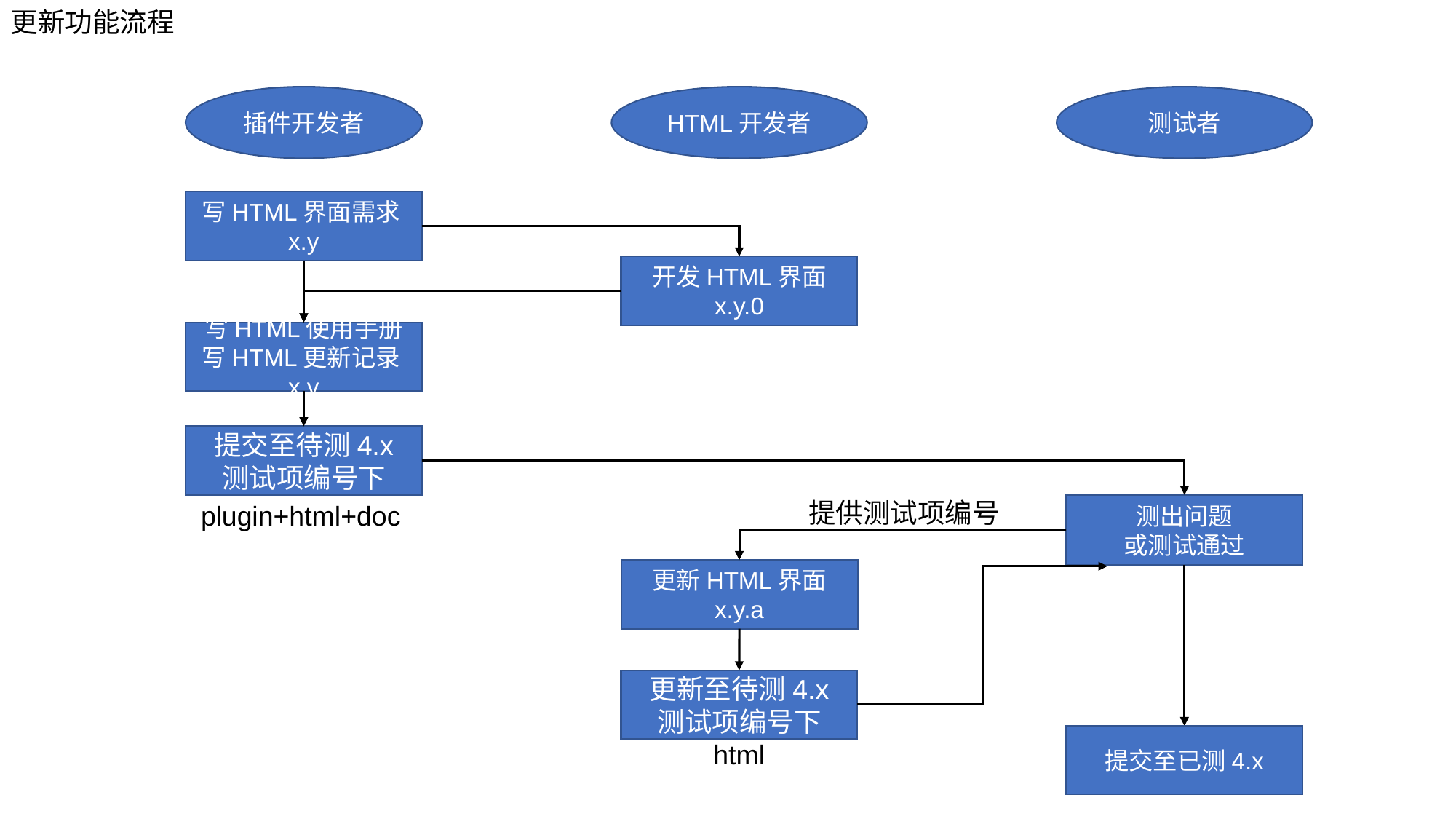

更新功能流程
插件开发者
HTML开发者
测试者
写HTML界面需求x.y
开发HTML界面
x.y.0
写HTML使用手册
写HTML更新记录x.y
提交至待测4.x
测试项编号下
提供测试项编号
plugin+html+doc
测出问题
或测试通过
更新HTML界面
x.y.a
更新至待测4.x
测试项编号下
提交至已测4.x
html